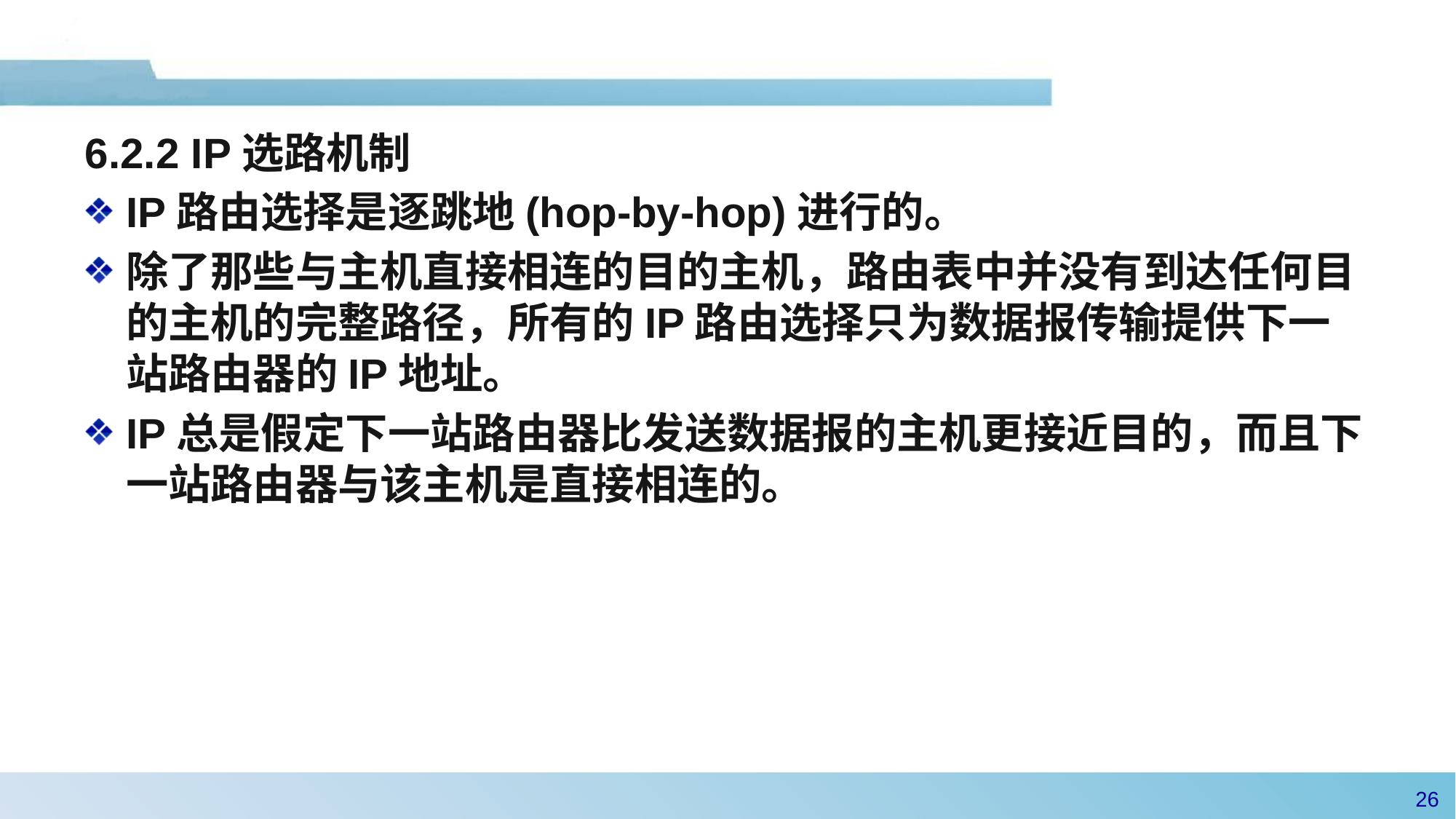

#
6.2.2 IP选路机制
IP路由选择是逐跳地(hop-by-hop)进行的。
除了那些与主机直接相连的目的主机，路由表中并没有到达任何目的主机的完整路径，所有的IP路由选择只为数据报传输提供下一站路由器的IP地址。
IP总是假定下一站路由器比发送数据报的主机更接近目的，而且下一站路由器与该主机是直接相连的。
26